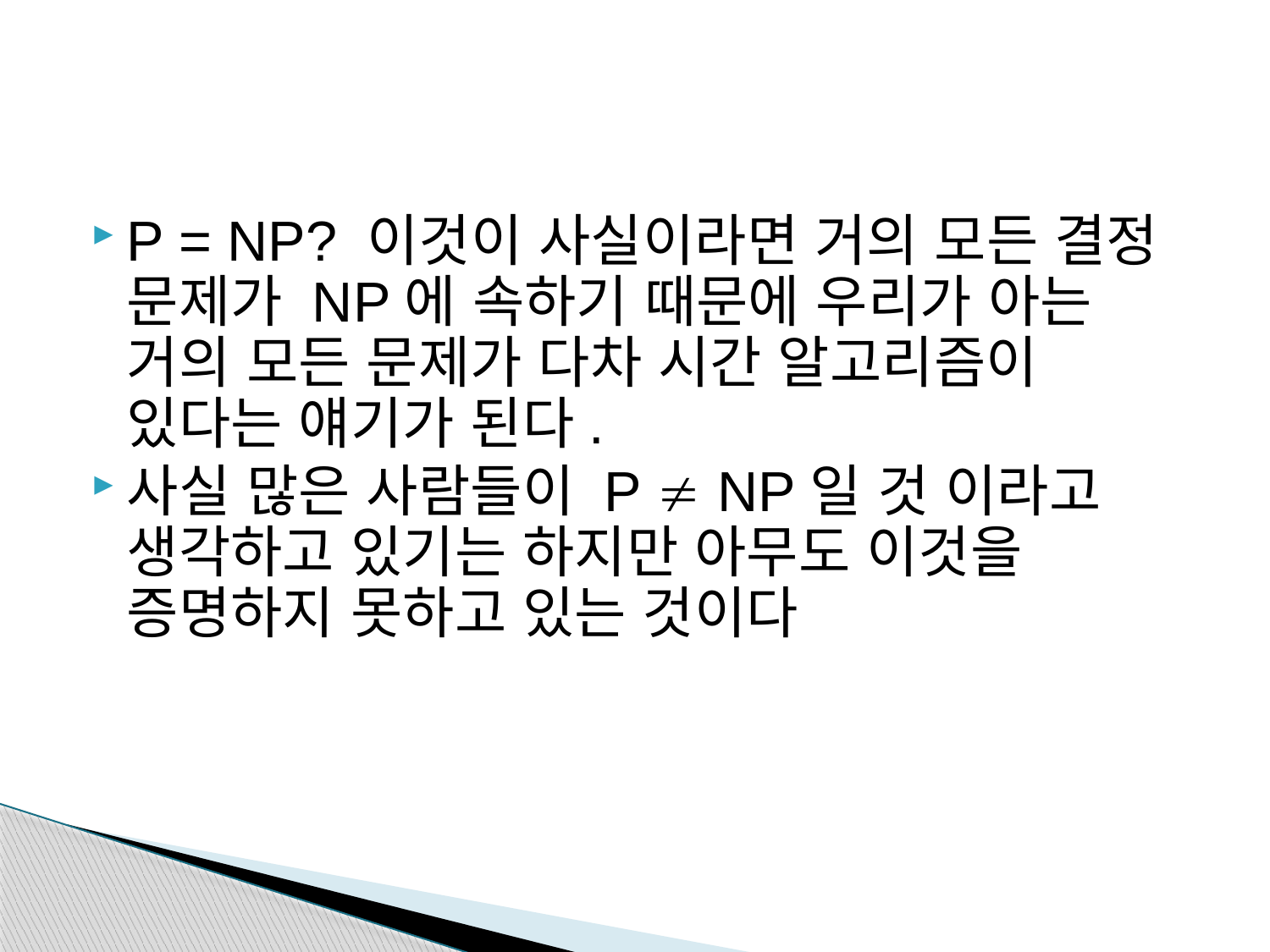

#
P = NP? 이것이 사실이라면 거의 모든 결정 문제가 NP에 속하기 때문에 우리가 아는 거의 모든 문제가 다차 시간 알고리즘이 있다는 얘기가 된다.
사실 많은 사람들이 P ≠ NP일 것 이라고 생각하고 있기는 하지만 아무도 이것을 증명하지 못하고 있는 것이다